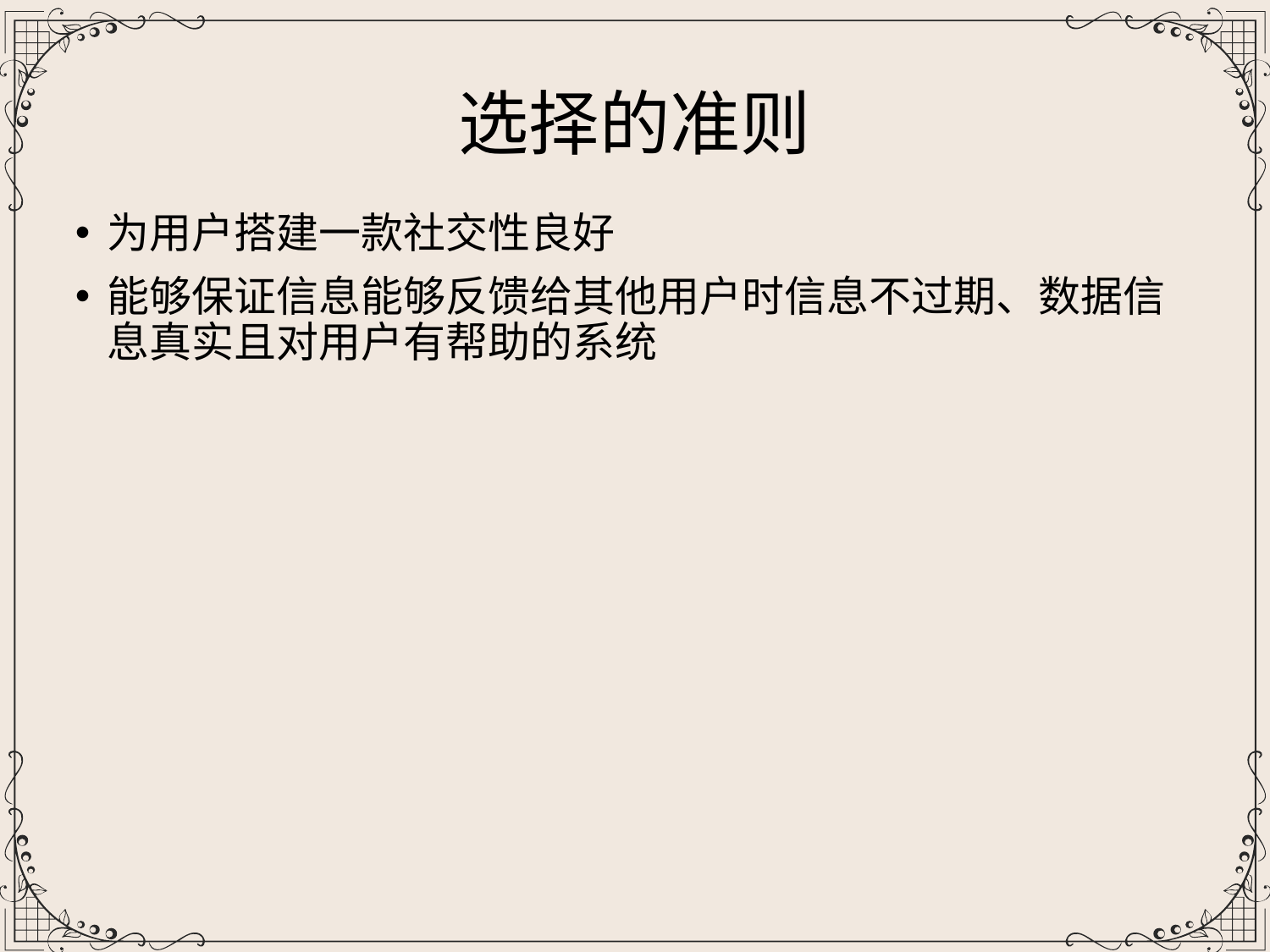

选择的准则
为用户搭建一款社交性良好
能够保证信息能够反馈给其他用户时信息不过期、数据信息真实且对用户有帮助的系统